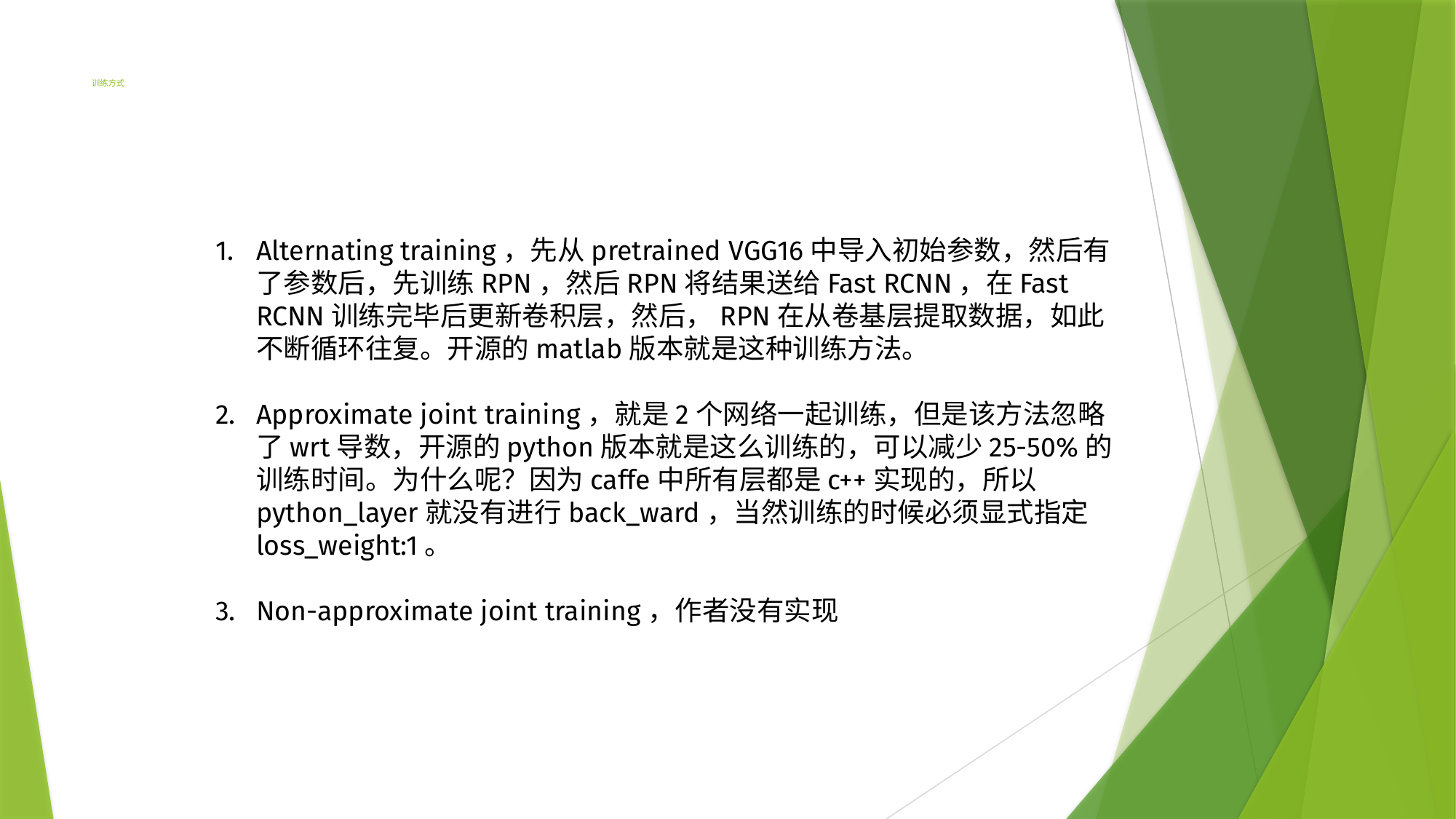

# 训练方式
Alternating training，先从pretrained VGG16中导入初始参数，然后有了参数后，先训练RPN，然后RPN将结果送给Fast RCNN，在Fast RCNN训练完毕后更新卷积层，然后，RPN在从卷基层提取数据，如此不断循环往复。开源的matlab版本就是这种训练方法。

Approximate joint training，就是2个网络一起训练，但是该方法忽略了wrt导数，开源的python版本就是这么训练的，可以减少25-50%的训练时间。为什么呢？因为caffe中所有层都是c++实现的，所以python_layer就没有进行back_ward，当然训练的时候必须显式指定loss_weight:1。

Non-approximate joint training，作者没有实现